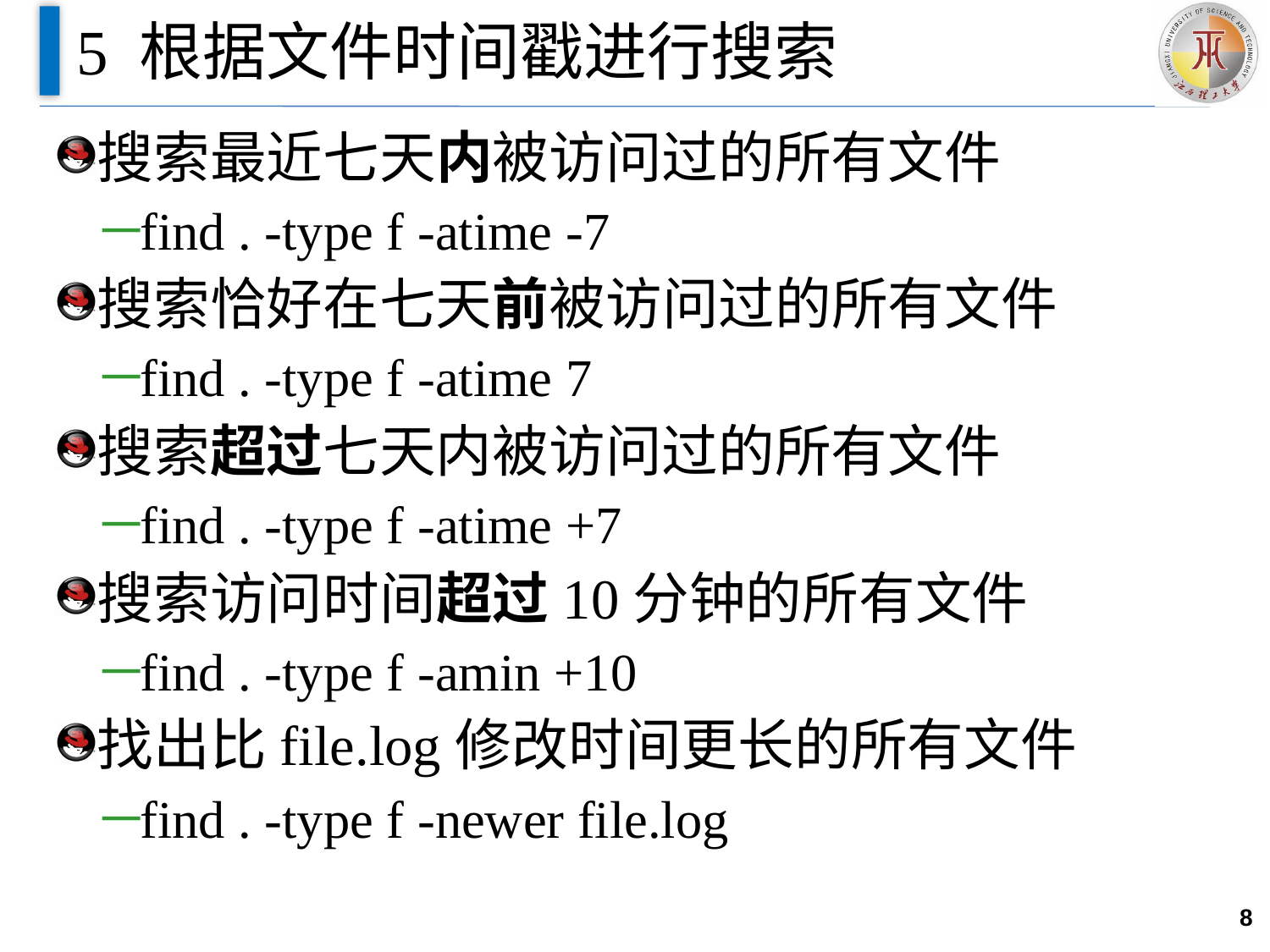

# 5 根据文件时间戳进行搜索
搜索最近七天内被访问过的所有文件
find . -type f -atime -7
搜索恰好在七天前被访问过的所有文件
find . -type f -atime 7
搜索超过七天内被访问过的所有文件
find . -type f -atime +7
搜索访问时间超过10分钟的所有文件
find . -type f -amin +10
找出比file.log修改时间更长的所有文件
find . -type f -newer file.log
8